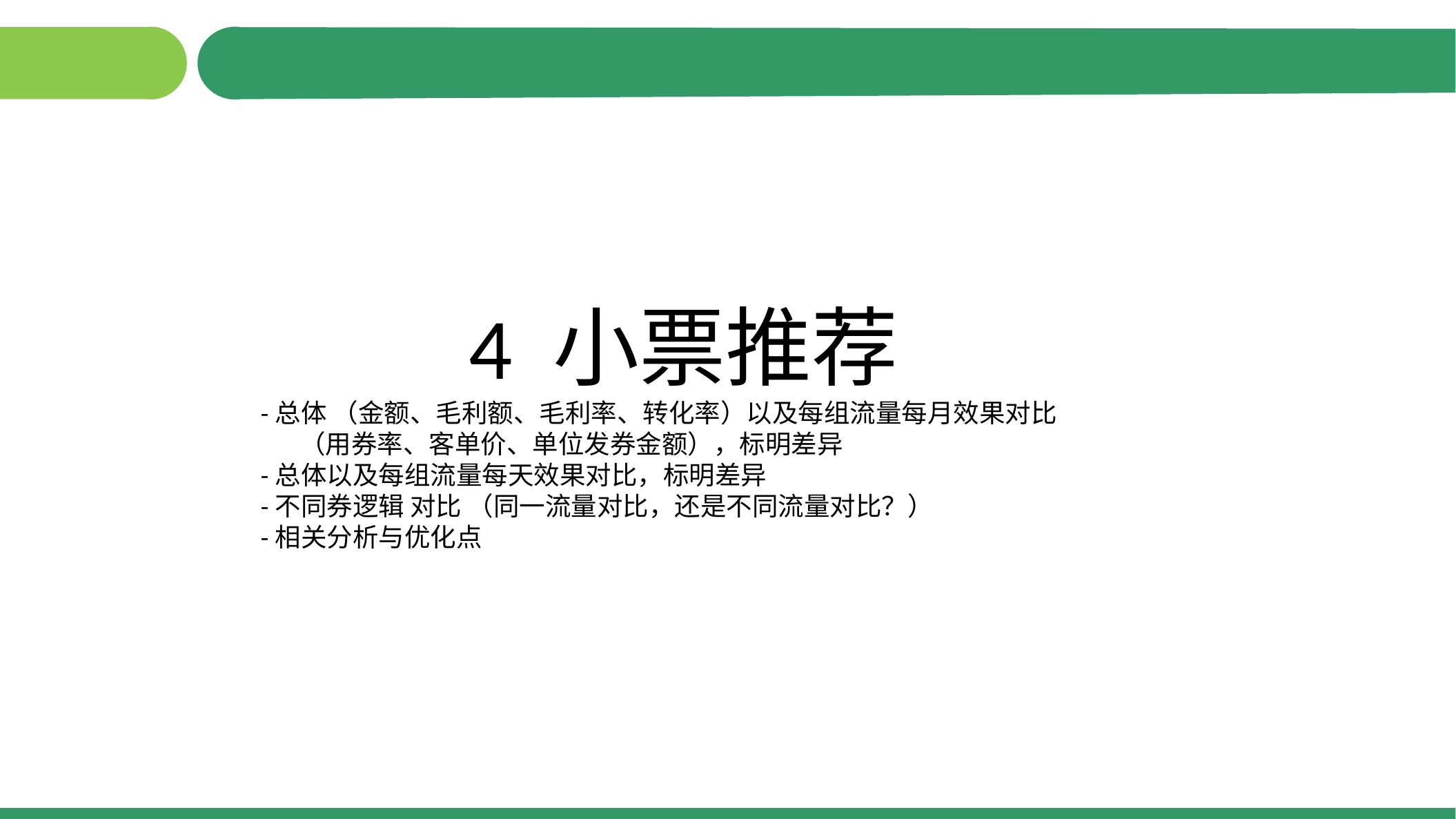

4 小票推荐
-总体 （金额、毛利额、毛利率、转化率）以及每组流量每月效果对比 （用券率、客单价、单位发券金额），标明差异
-总体以及每组流量每天效果对比，标明差异
-不同券逻辑 对比 （同一流量对比，还是不同流量对比？）
-相关分析与优化点